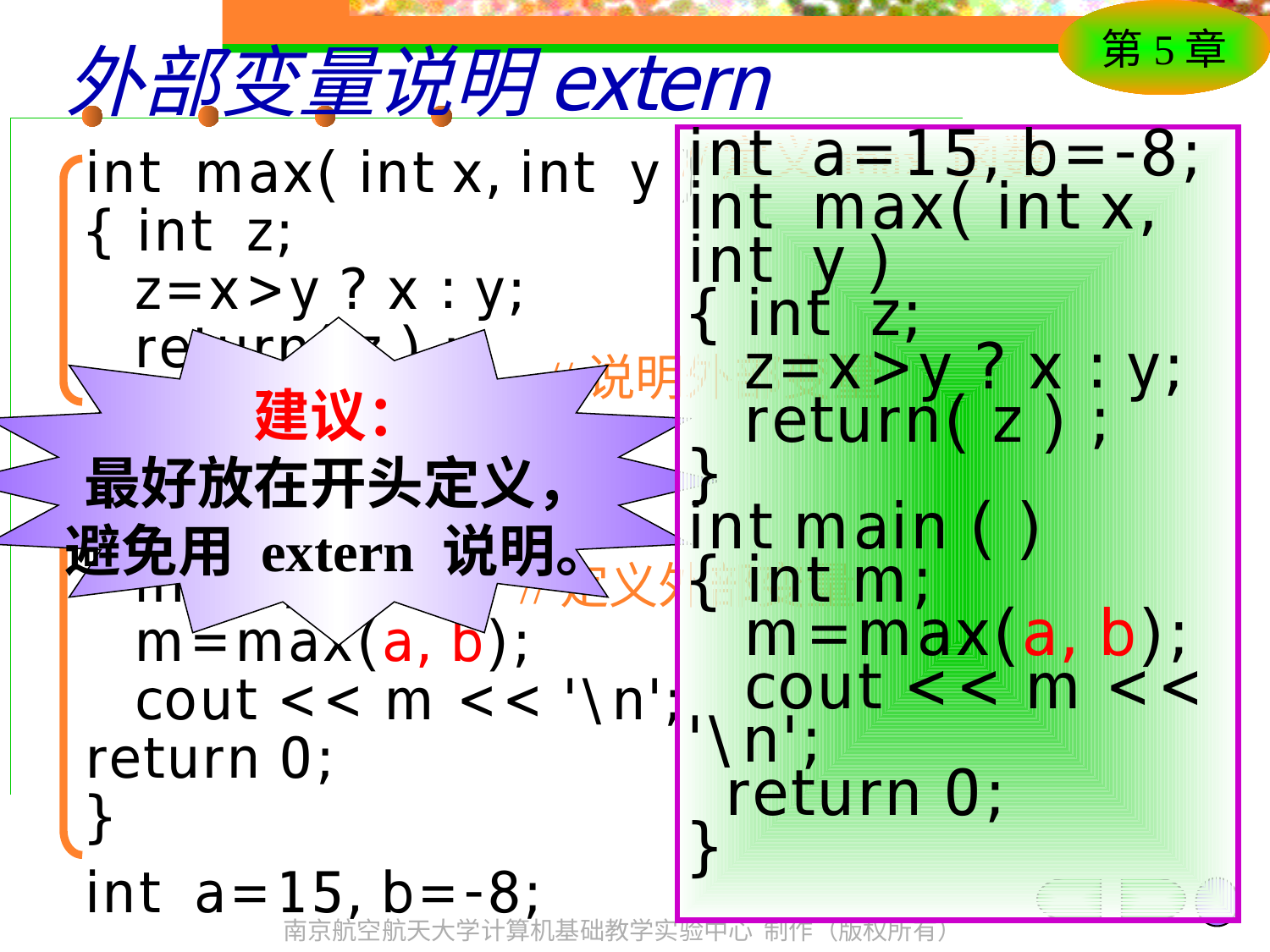

# 外部变量说明extern
int  a=15, b=-8;
int  max( int x, int  y )
{ int  z;
   z=x>y ? x : y;
   return( z ) ;
}
int main ( )
{ int m;
   m=max(a, b);
   cout << m << '\n';
  return 0;
}
              //定义 max 函数

   //说明外部变量

 //定义外部变量
int  max( int x, int  y )
{ int  z;
   z=x>y ? x : y;
   return( z ) ;
}
int main ( )
{ extern int  a, b;
   int m;
   m=max(a, b);
   cout << m << '\n';
return 0;
}
int  a=15, b=-8;

建议：
最好放在开头定义，
避免用 extern 说明。